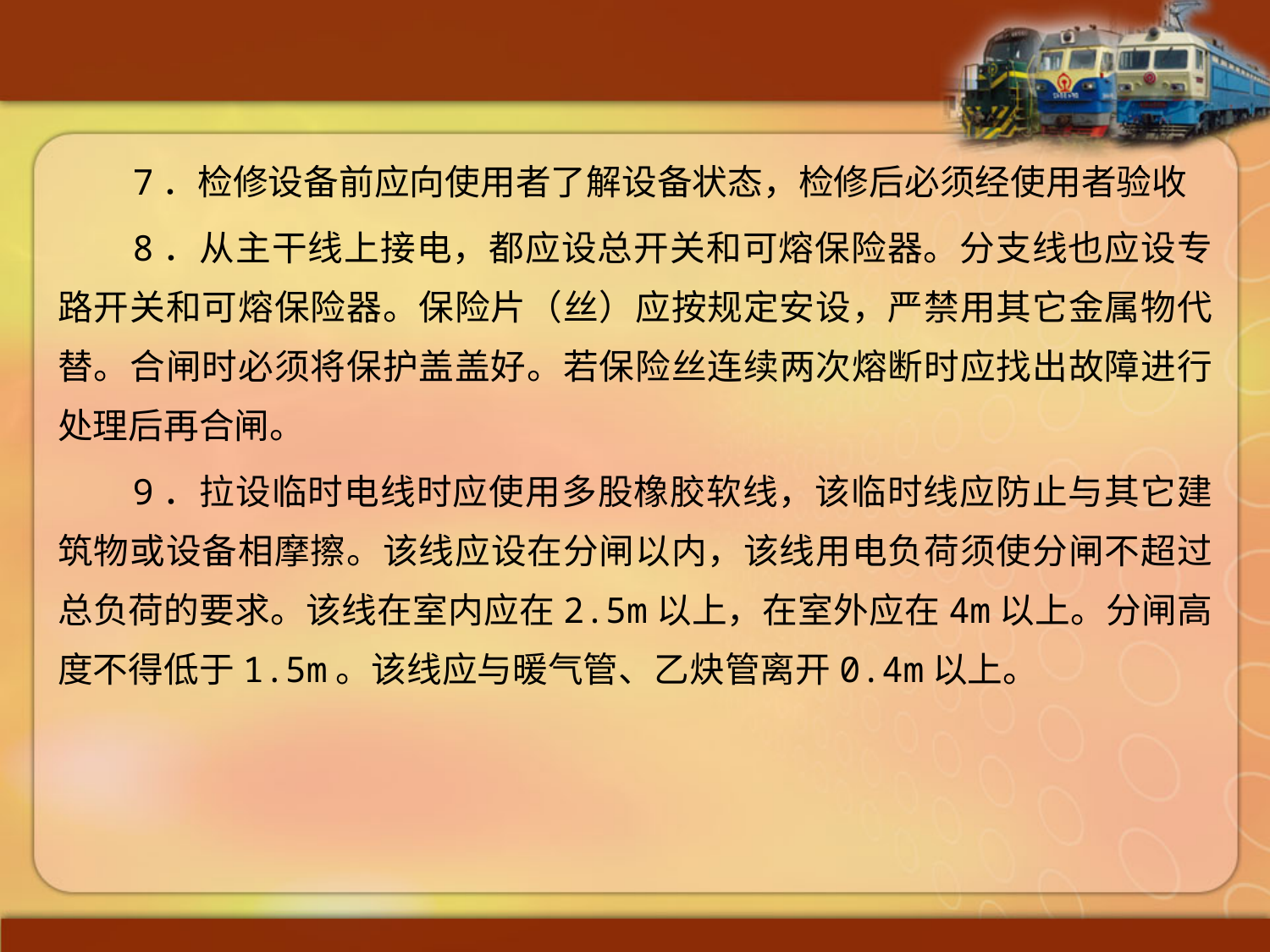

#
7．检修设备前应向使用者了解设备状态，检修后必须经使用者验收
8．从主干线上接电，都应设总开关和可熔保险器。分支线也应设专路开关和可熔保险器。保险片（丝）应按规定安设，严禁用其它金属物代替。合闸时必须将保护盖盖好。若保险丝连续两次熔断时应找出故障进行处理后再合闸。
9．拉设临时电线时应使用多股橡胶软线，该临时线应防止与其它建筑物或设备相摩擦。该线应设在分闸以内，该线用电负荷须使分闸不超过总负荷的要求。该线在室内应在2.5m以上，在室外应在4m以上。分闸高度不得低于1.5m。该线应与暖气管、乙炔管离开0.4m以上。